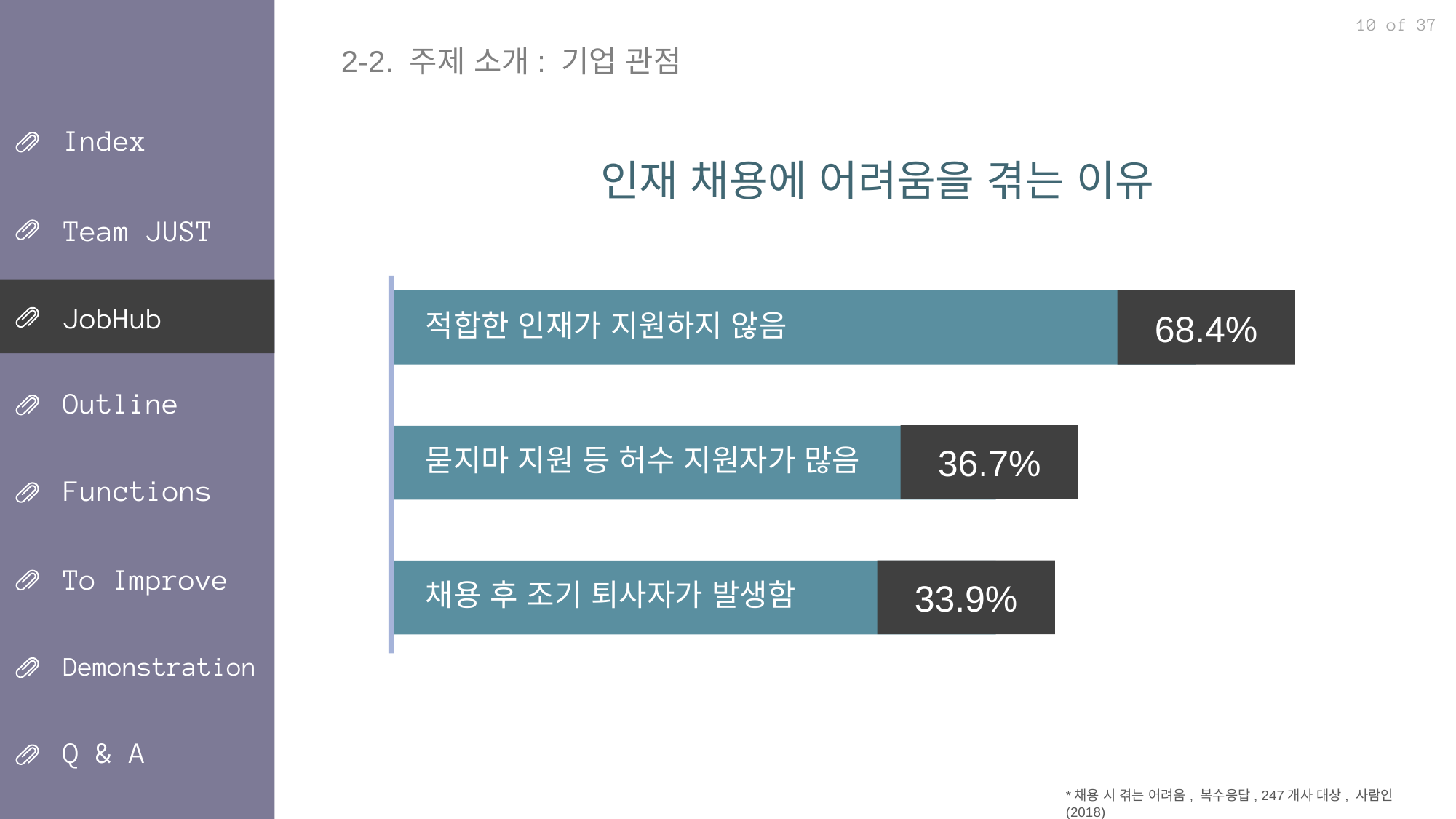

10 of 37
2-2. 주제 소개: 기업 관점

인재 채용에 어려움을 겪는 이유
Index

Team JUST

68.4%
JobHub
적합한 인재가 지원하지 않음

Outline

36.7%

묻지마 지원 등 허수 지원자가 많음
Functions

To Improve
33.9%

채용 후 조기 퇴사자가 발생함
Demonstration

Q & A

*채용 시 겪는 어려움, 복수응답, 247개사 대상, 사람인(2018)